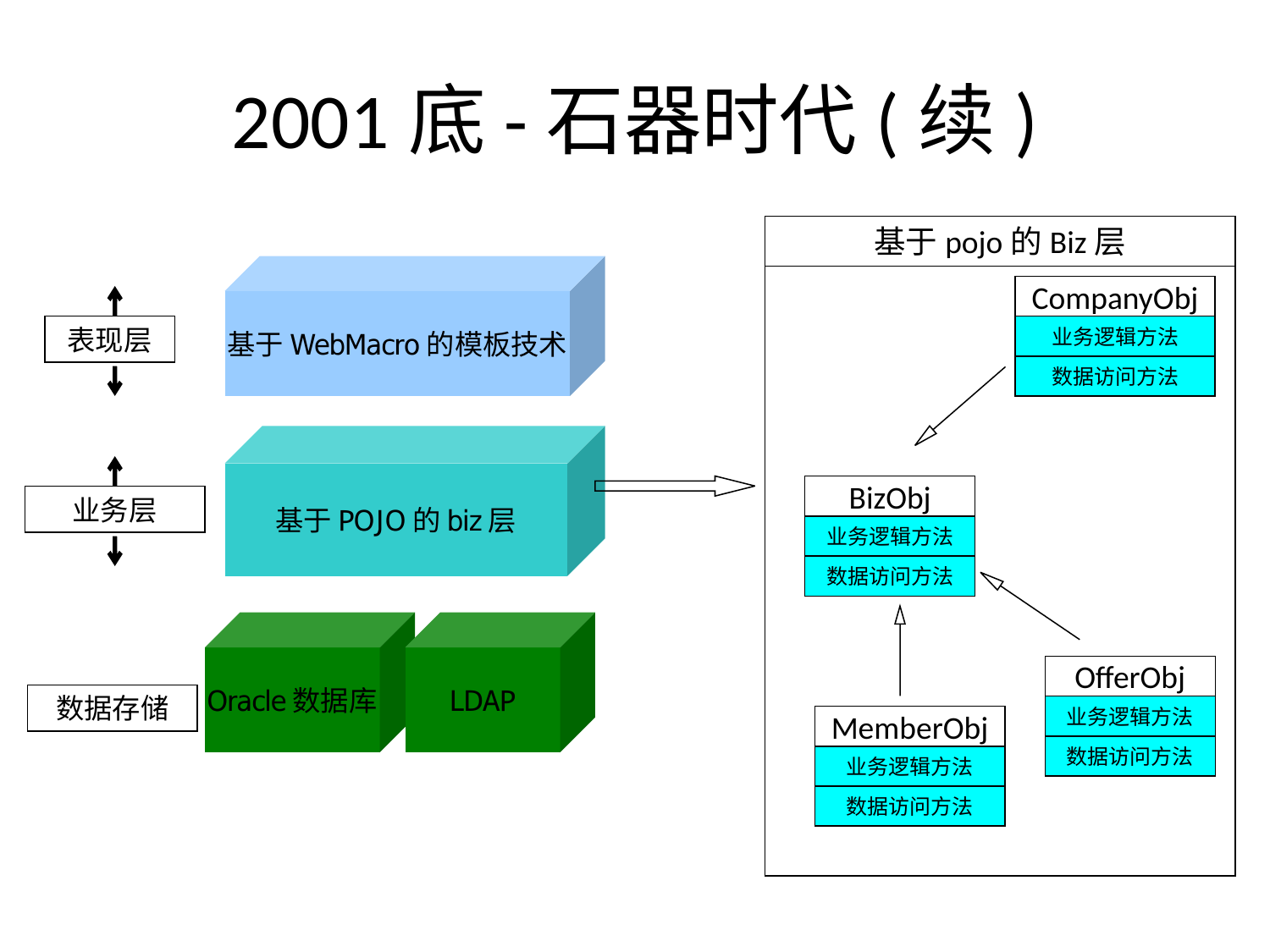

# 2001底-石器时代(续)

基于pojo的Biz层
CompanyObj
业务逻辑方法
数据访问方法

BizObj
业务逻辑方法
数据访问方法

OfferObj
业务逻辑方法
数据访问方法
MemberObj
业务逻辑方法
数据访问方法

基于WebMacro的模板技术

表现层

基于POJO的biz层

业务层

Oracle数据库
LDAP
数据存储